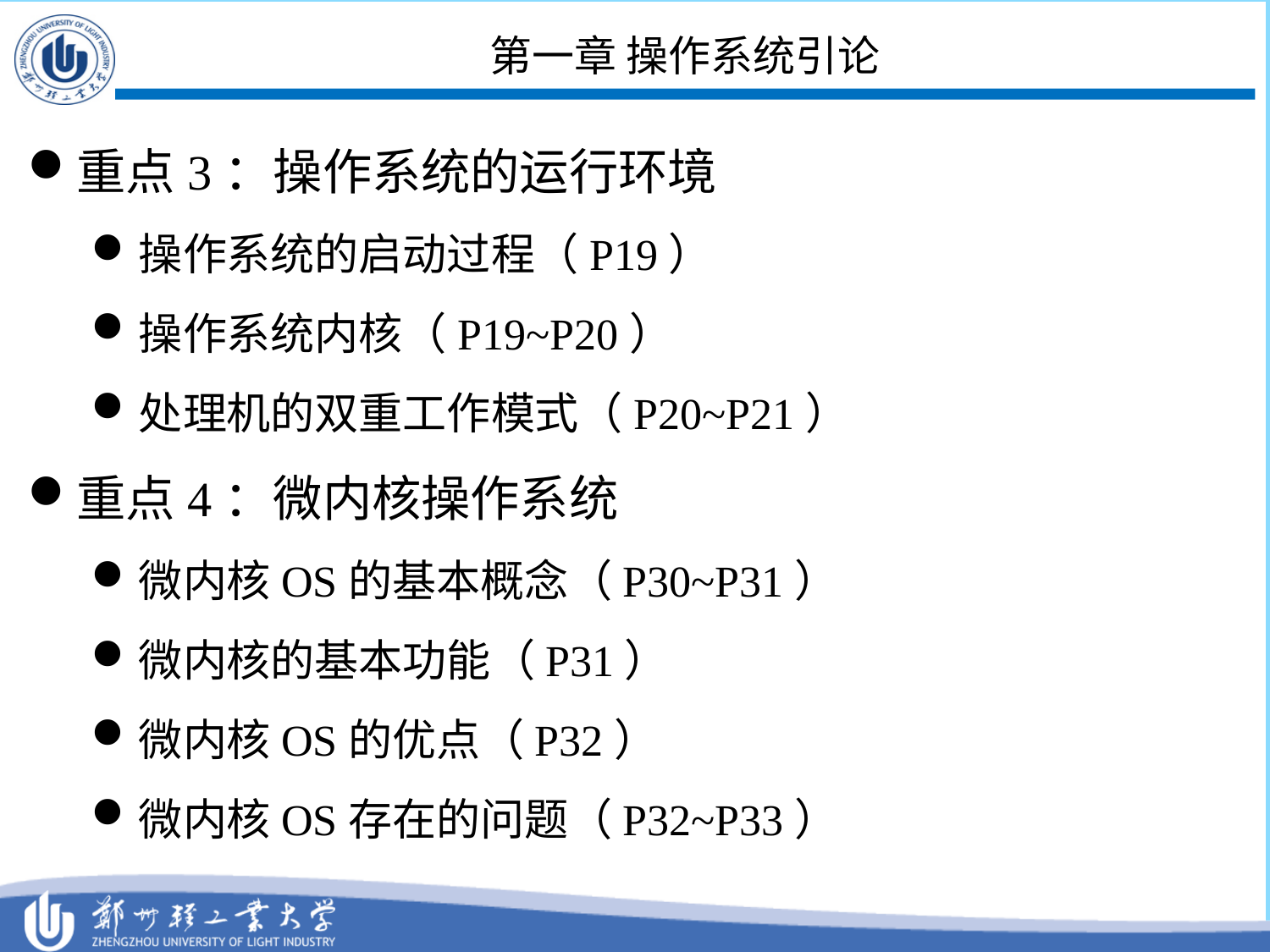

# 第一章 操作系统引论
重点3：操作系统的运行环境
操作系统的启动过程（P19）
操作系统内核（P19~P20）
处理机的双重工作模式（P20~P21）
重点4：微内核操作系统
微内核OS的基本概念（P30~P31）
微内核的基本功能（P31）
微内核OS的优点（P32）
微内核OS存在的问题（P32~P33）